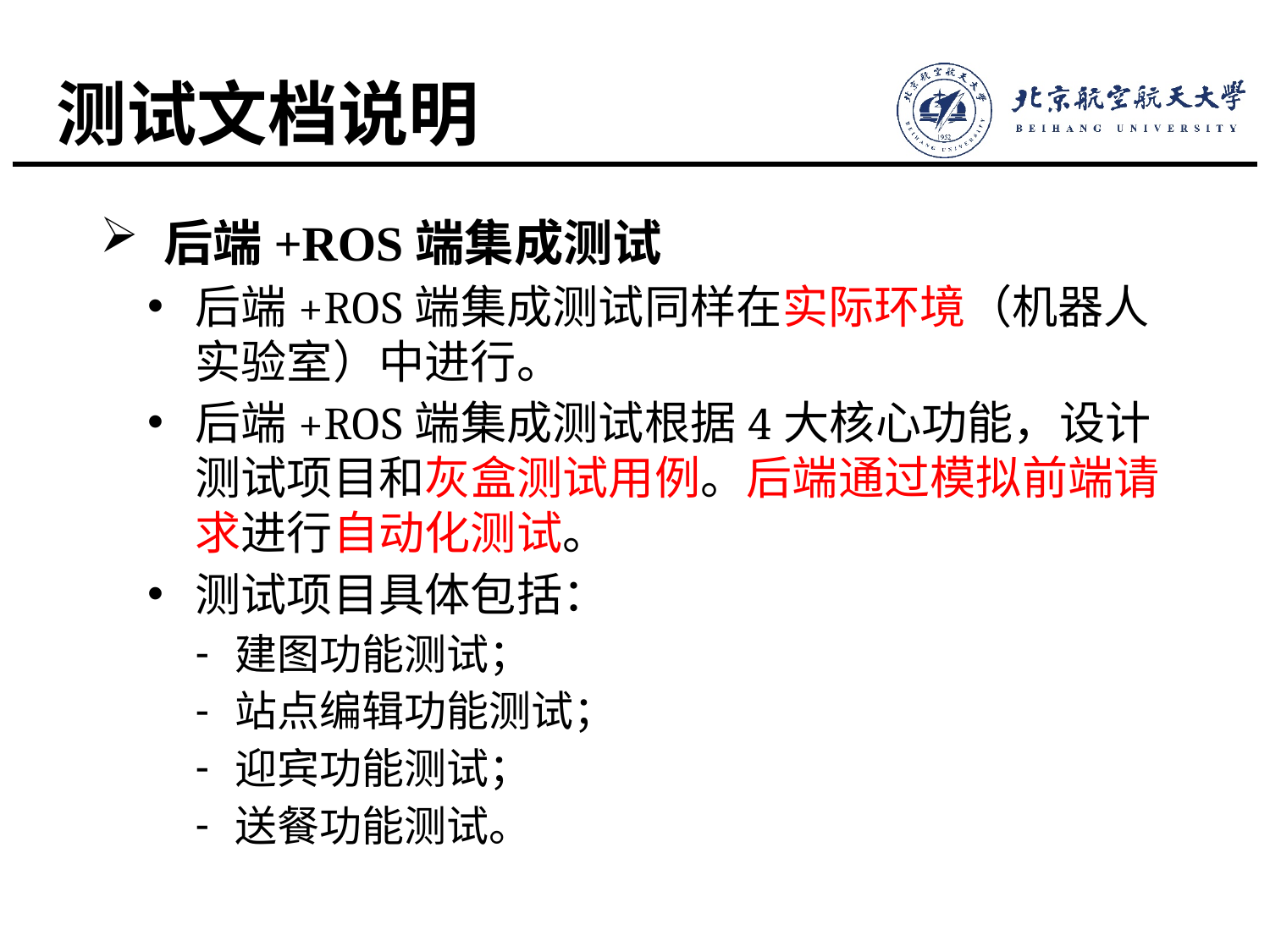

# 测试文档说明
后端+ROS端集成测试
后端+ROS端集成测试同样在实际环境（机器人实验室）中进行。
后端+ROS端集成测试根据4大核心功能，设计测试项目和灰盒测试用例。后端通过模拟前端请求进行自动化测试。
测试项目具体包括：
建图功能测试；
站点编辑功能测试；
迎宾功能测试；
送餐功能测试。
22